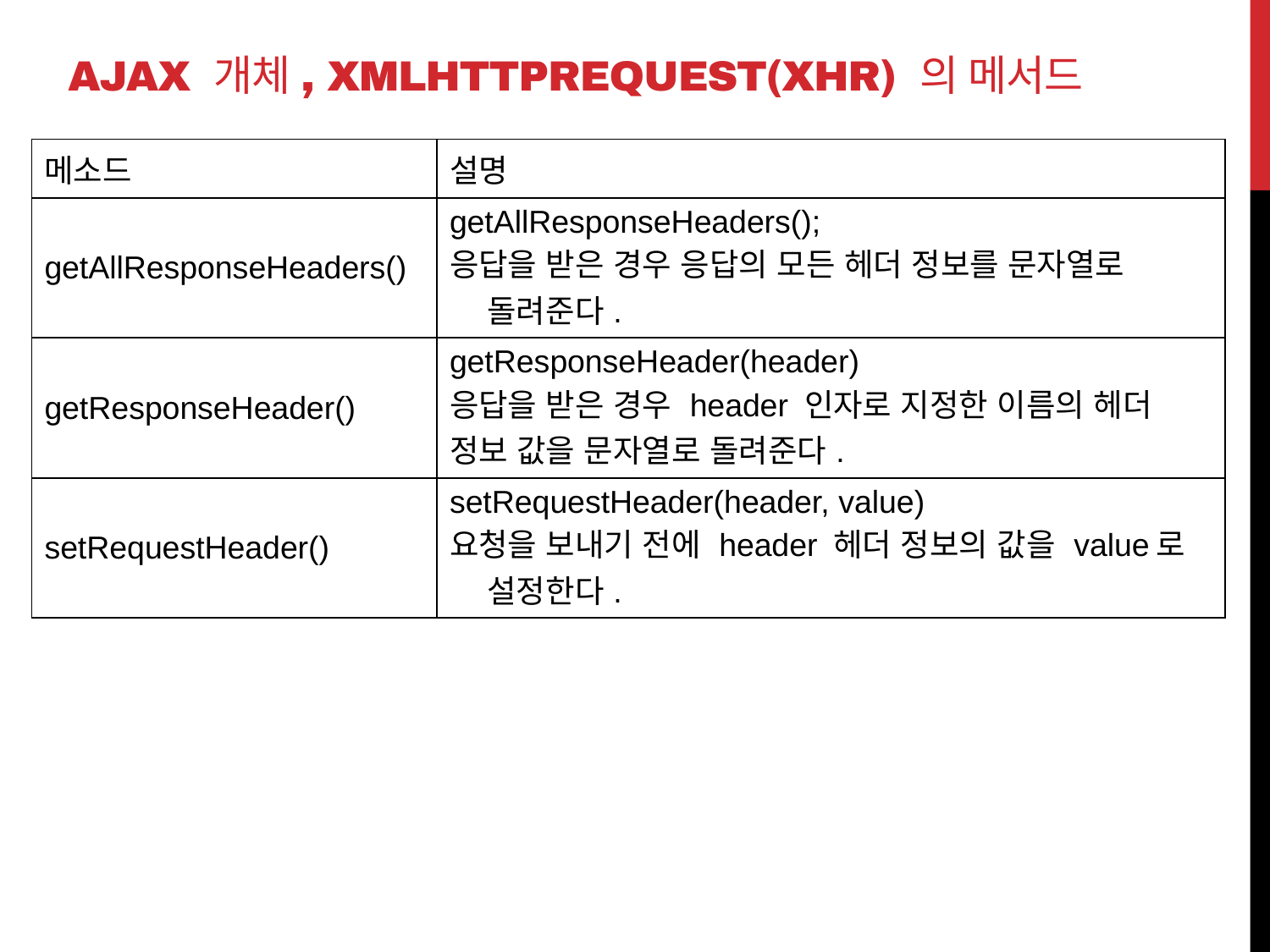

# Ajax 개체, XMLHttpRequest(XHR) 의 메서드
| 메소드 | 설명 |
| --- | --- |
| getAllResponseHeaders() | getAllResponseHeaders(); 응답을 받은 경우 응답의 모든 헤더 정보를 문자열로 돌려준다. |
| getResponseHeader() | getResponseHeader(header) 응답을 받은 경우 header 인자로 지정한 이름의 헤더 정보 값을 문자열로 돌려준다. |
| setRequestHeader() | setRequestHeader(header, value) 요청을 보내기 전에 header 헤더 정보의 값을 value로 설정한다. |